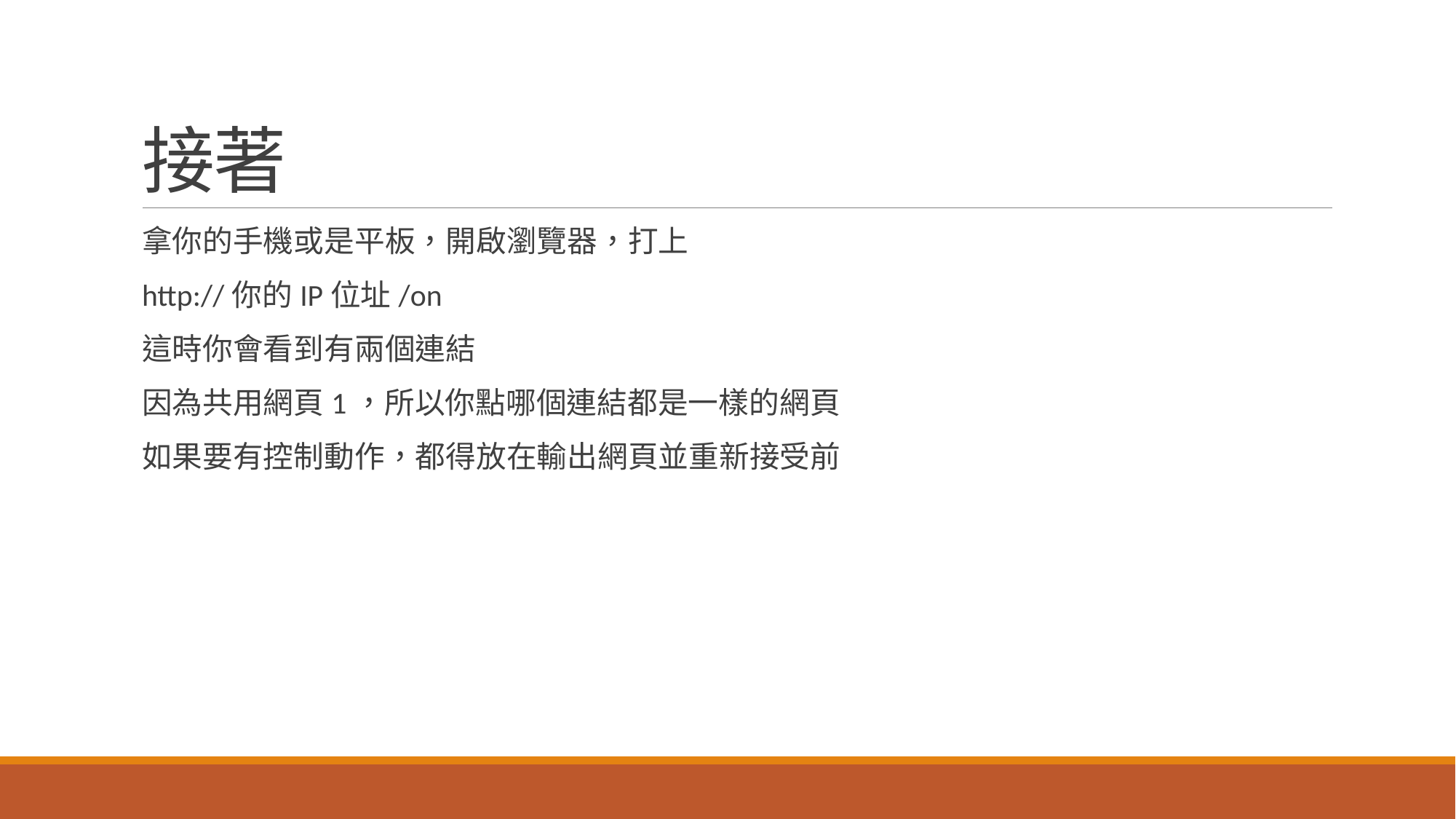

# 接著
拿你的手機或是平板，開啟瀏覽器，打上
http://你的IP位址/on
這時你會看到有兩個連結
因為共用網頁1，所以你點哪個連結都是一樣的網頁
如果要有控制動作，都得放在輸出網頁並重新接受前